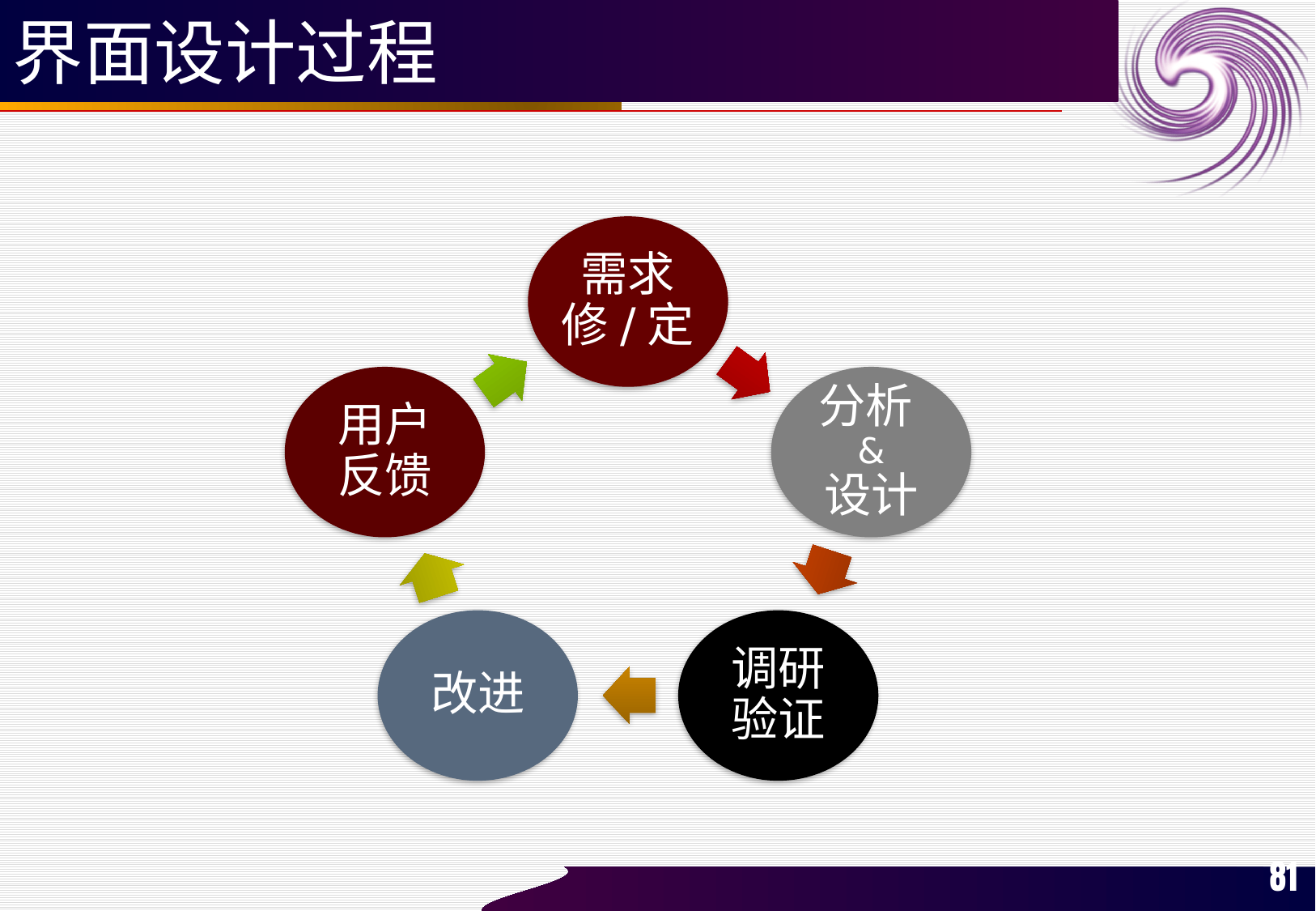

# 界面设计过程
需求
修/定

用户
反馈
分析&
设计

改进
调研
验证

81